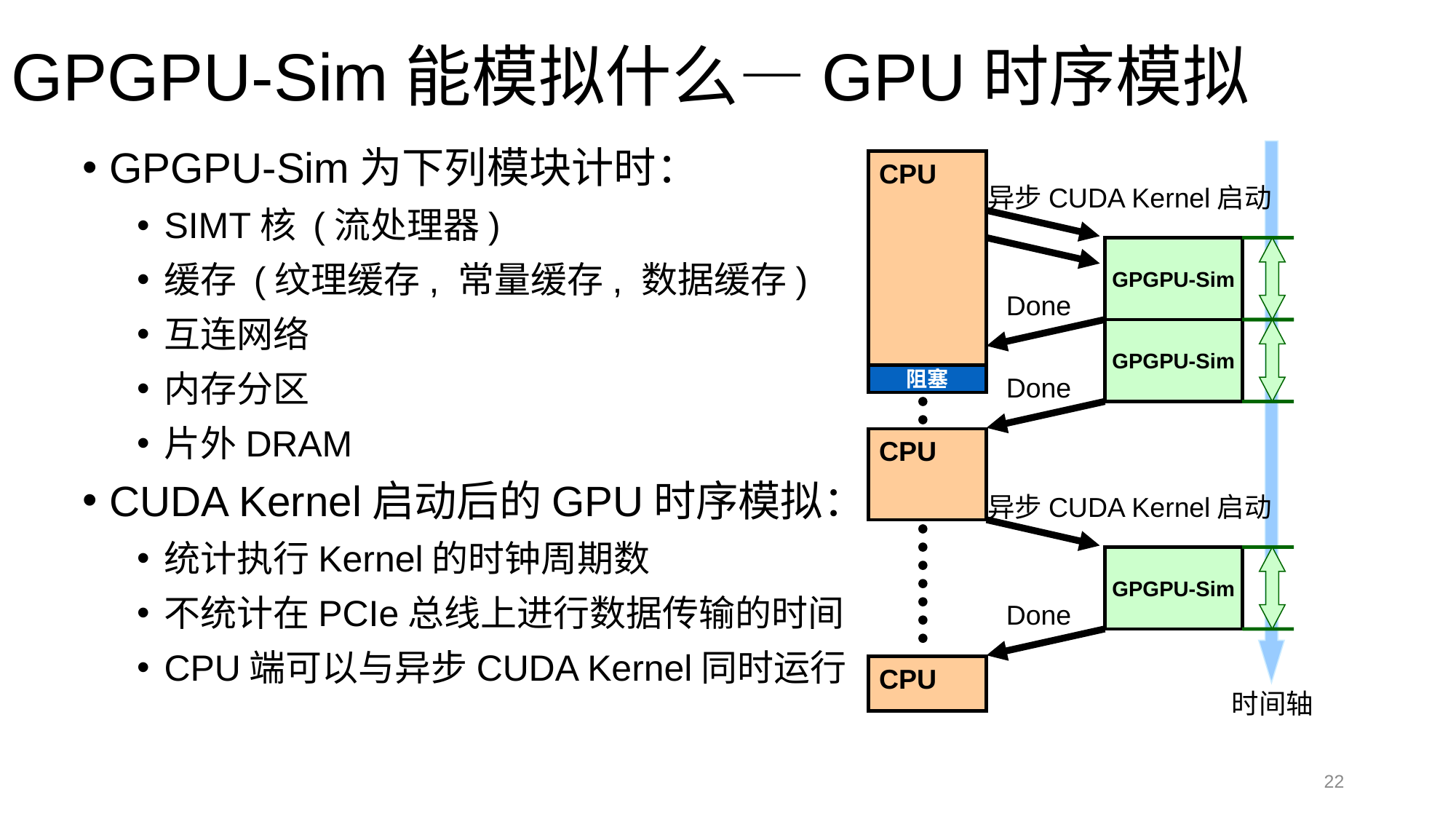

# GPGPU-Sim能模拟什么—GPU时序模拟
GPGPU-Sim为下列模块计时：
SIMT核 (流处理器)
缓存 (纹理缓存, 常量缓存, 数据缓存)
互连网络
内存分区
片外DRAM
CUDA Kernel启动后的GPU时序模拟：
统计执行Kernel的时钟周期数
不统计在PCIe总线上进行数据传输的时间
CPU端可以与异步CUDA Kernel同时运行

CPU
异步CUDA Kernel启动

GPU HW
Done

GPU HW
阻塞
Done

CPU
异步CUDA Kernel启动

GPU HW
Done

CPU
时间轴
GPGPU-Sim

GPGPU-Sim

GPGPU-Sim

22